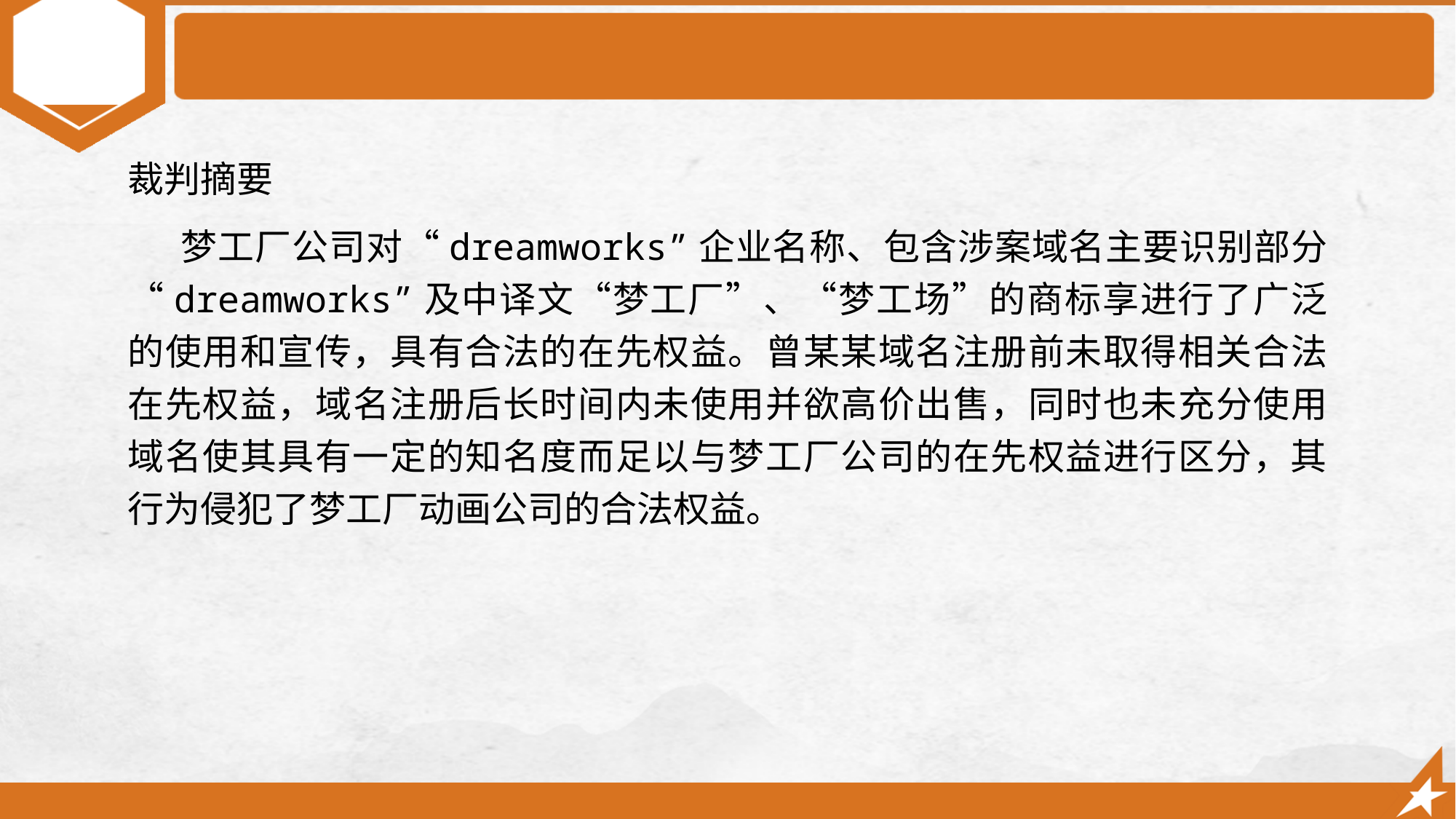

裁判摘要
     梦工厂公司对“dreamworks”企业名称、包含涉案域名主要识别部分“dreamworks”及中译文“梦工厂”、“梦工场”的商标享进行了广泛的使用和宣传，具有合法的在先权益。曾某某域名注册前未取得相关合法在先权益，域名注册后长时间内未使用并欲高价出售，同时也未充分使用域名使其具有一定的知名度而足以与梦工厂公司的在先权益进行区分，其行为侵犯了梦工厂动画公司的合法权益。